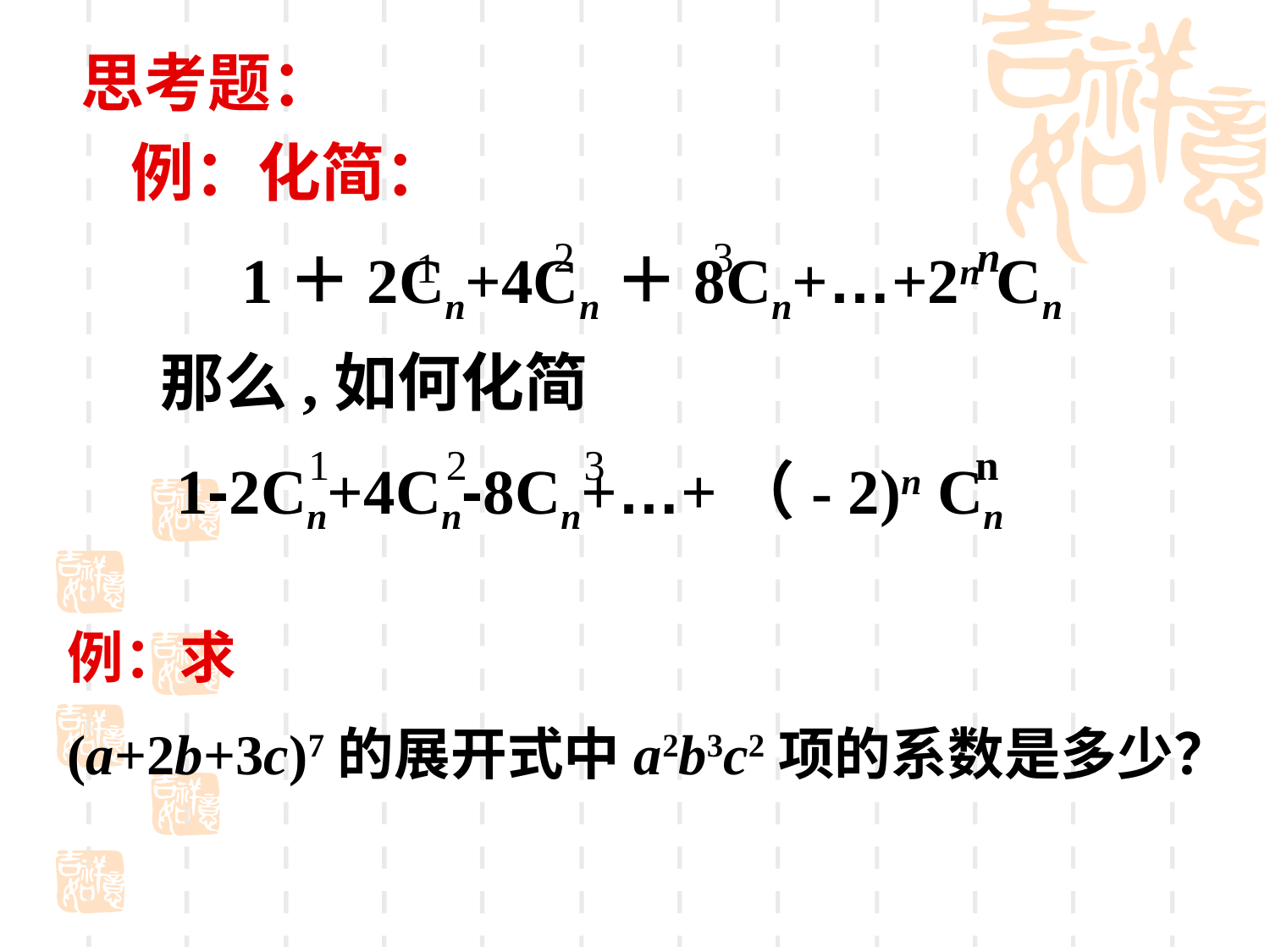

思考题：
例：化简：
       1＋2Cn+4Cn＋8Cn+…+2n Cn
2
3
n
1
那么,如何化简
 1-2Cn+4Cn-8Cn+…+（- 2)n Cn
1
2
3
n
例：求
(a+2b+3c)7的展开式中a2b3c2项的系数是多少？